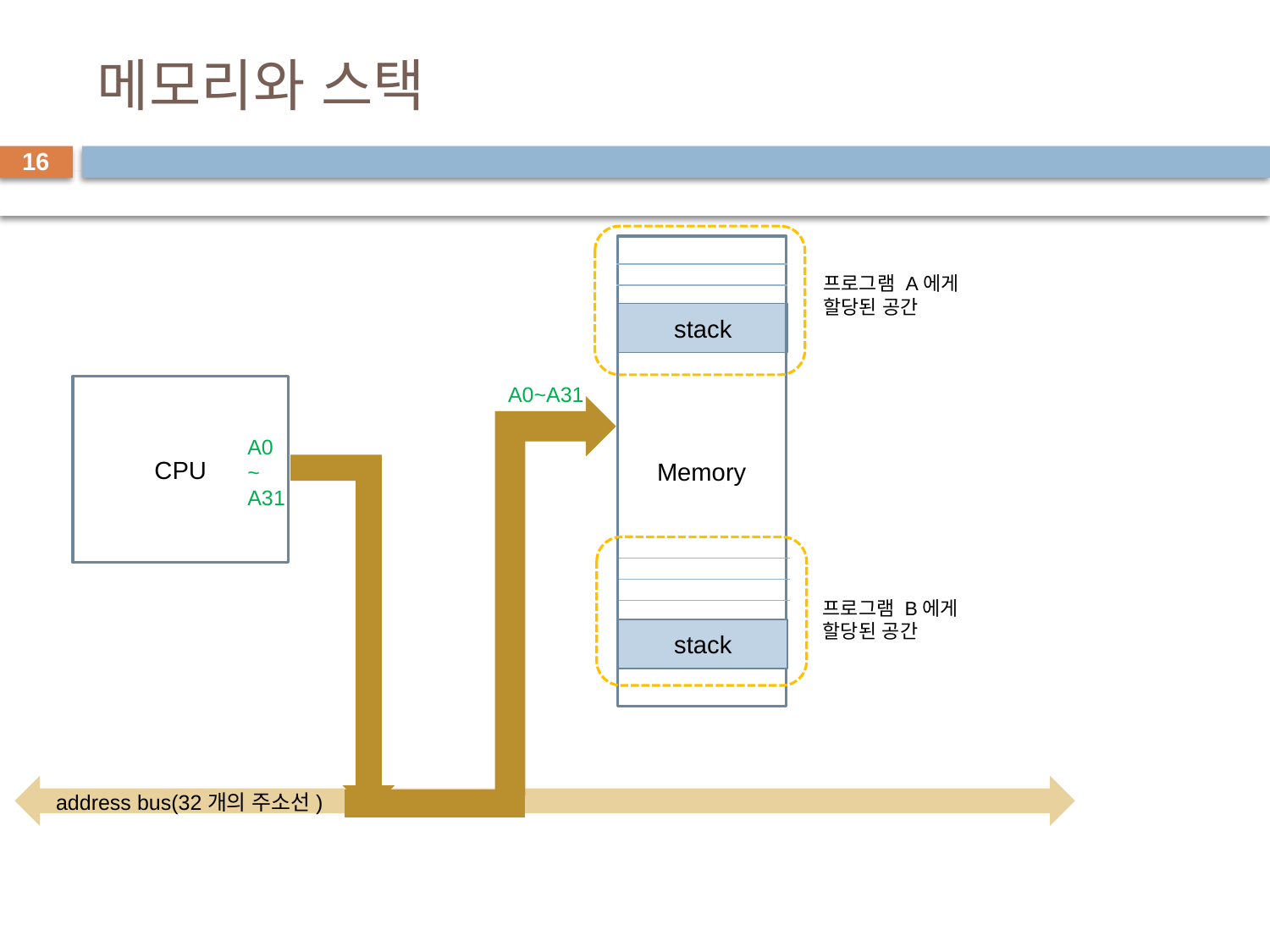

# 메모리와 스택
16

Memory
프로그램 A에게
할당된 공간
stack
A0~A31
CPU
A0
~
A31

프로그램 B에게
할당된 공간
stack

address bus(32개의 주소선)